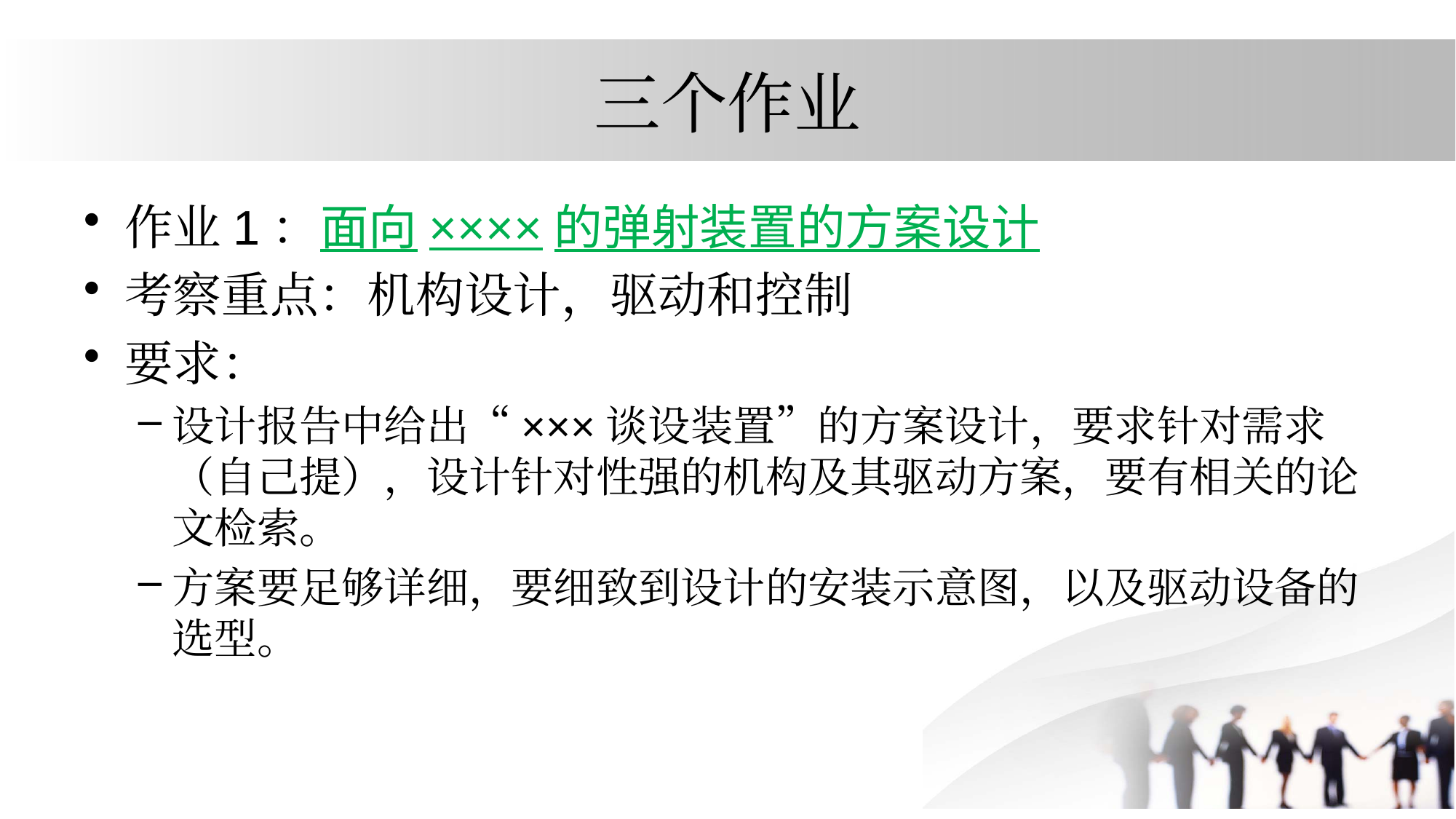

# 三个作业
作业1：面向××××的弹射装置的方案设计
考察重点：机构设计，驱动和控制
要求：
设计报告中给出“×××谈设装置”的方案设计，要求针对需求（自己提），设计针对性强的机构及其驱动方案，要有相关的论文检索。
方案要足够详细，要细致到设计的安装示意图，以及驱动设备的选型。